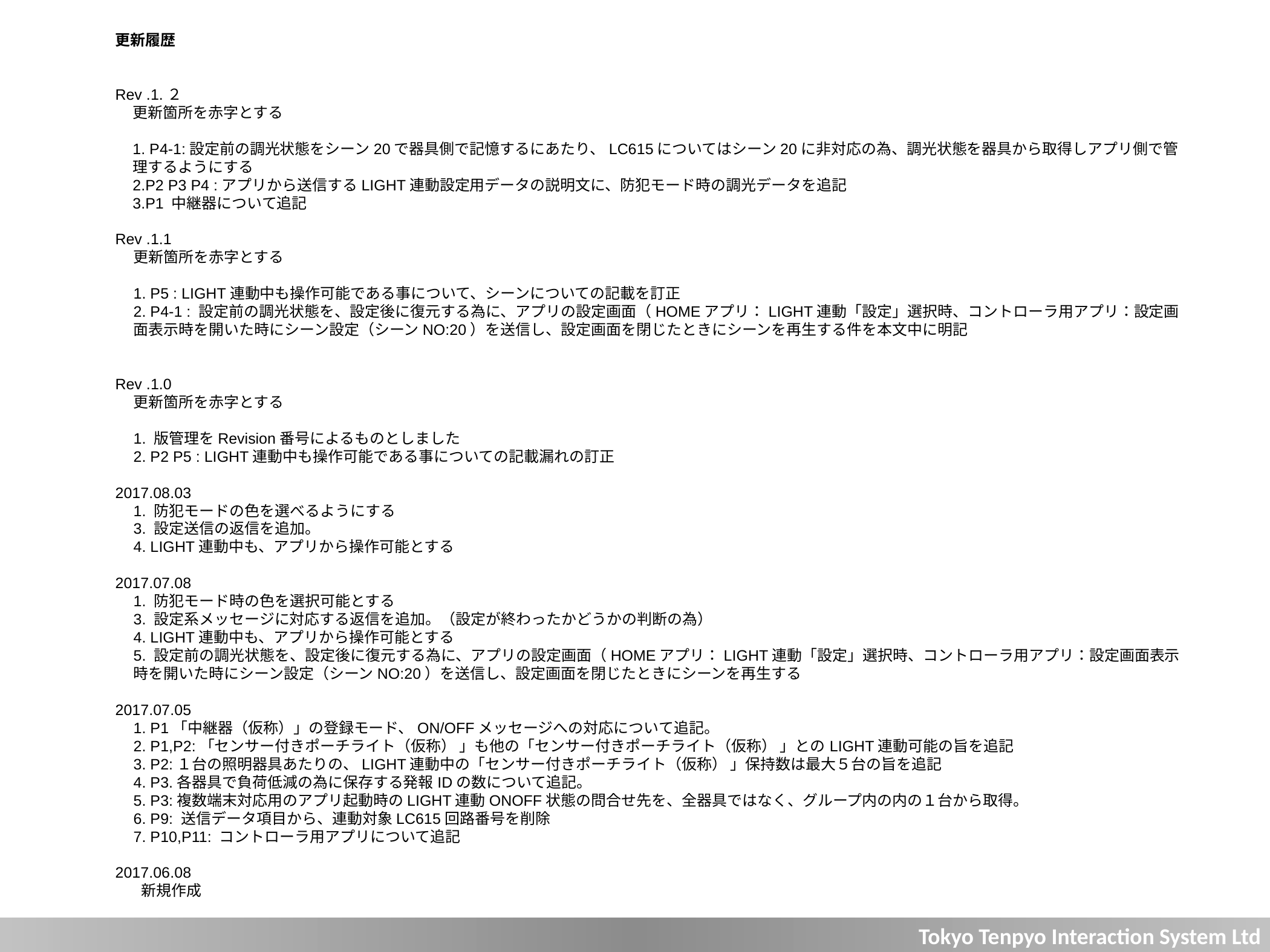

更新履歴

Rev .1.２
更新箇所を赤字とする
1. P4-1:設定前の調光状態をシーン20で器具側で記憶するにあたり、LC615についてはシーン20に非対応の為、調光状態を器具から取得しアプリ側で管理するようにする
2.P2 P3 P4 :アプリから送信するLIGHT連動設定用データの説明文に、防犯モード時の調光データを追記
3.P1 中継器について追記
Rev .1.1
更新箇所を赤字とする
1. P5 : LIGHT連動中も操作可能である事について、シーンについての記載を訂正
2. P4-1 : 設定前の調光状態を、設定後に復元する為に、アプリの設定画面（HOMEアプリ：LIGHT連動「設定」選択時、コントローラ用アプリ：設定画面表示時を開いた時にシーン設定（シーンNO:20）を送信し、設定画面を閉じたときにシーンを再生する件を本文中に明記

Rev .1.0
更新箇所を赤字とする
1. 版管理をRevision番号によるものとしました
2. P2 P5 : LIGHT連動中も操作可能である事についての記載漏れの訂正
2017.08.03
1. 防犯モードの色を選べるようにする
3. 設定送信の返信を追加。
4. LIGHT連動中も、アプリから操作可能とする
2017.07.08
1. 防犯モード時の色を選択可能とする
3. 設定系メッセージに対応する返信を追加。（設定が終わったかどうかの判断の為）
4. LIGHT連動中も、アプリから操作可能とする
5. 設定前の調光状態を、設定後に復元する為に、アプリの設定画面（HOMEアプリ：LIGHT連動「設定」選択時、コントローラ用アプリ：設定画面表示時を開いた時にシーン設定（シーンNO:20）を送信し、設定画面を閉じたときにシーンを再生する

2017.07.05
1. P1「中継器（仮称）」の登録モード、ON/OFFメッセージへの対応について追記。
2. P1,P2:「センサー付きポーチライト（仮称） 」も他の「センサー付きポーチライト（仮称） 」とのLIGHT連動可能の旨を追記
3. P2:１台の照明器具あたりの、LIGHT連動中の「センサー付きポーチライト（仮称） 」保持数は最大５台の旨を追記
4. P3.各器具で負荷低減の為に保存する発報IDの数について追記。
5. P3:複数端末対応用のアプリ起動時のLIGHT連動ONOFF状態の問合せ先を、全器具ではなく、グループ内の内の１台から取得。
6. P9: 送信データ項目から、連動対象LC615回路番号を削除
7. P10,P11: コントローラ用アプリについて追記

2017.06.08
 新規作成